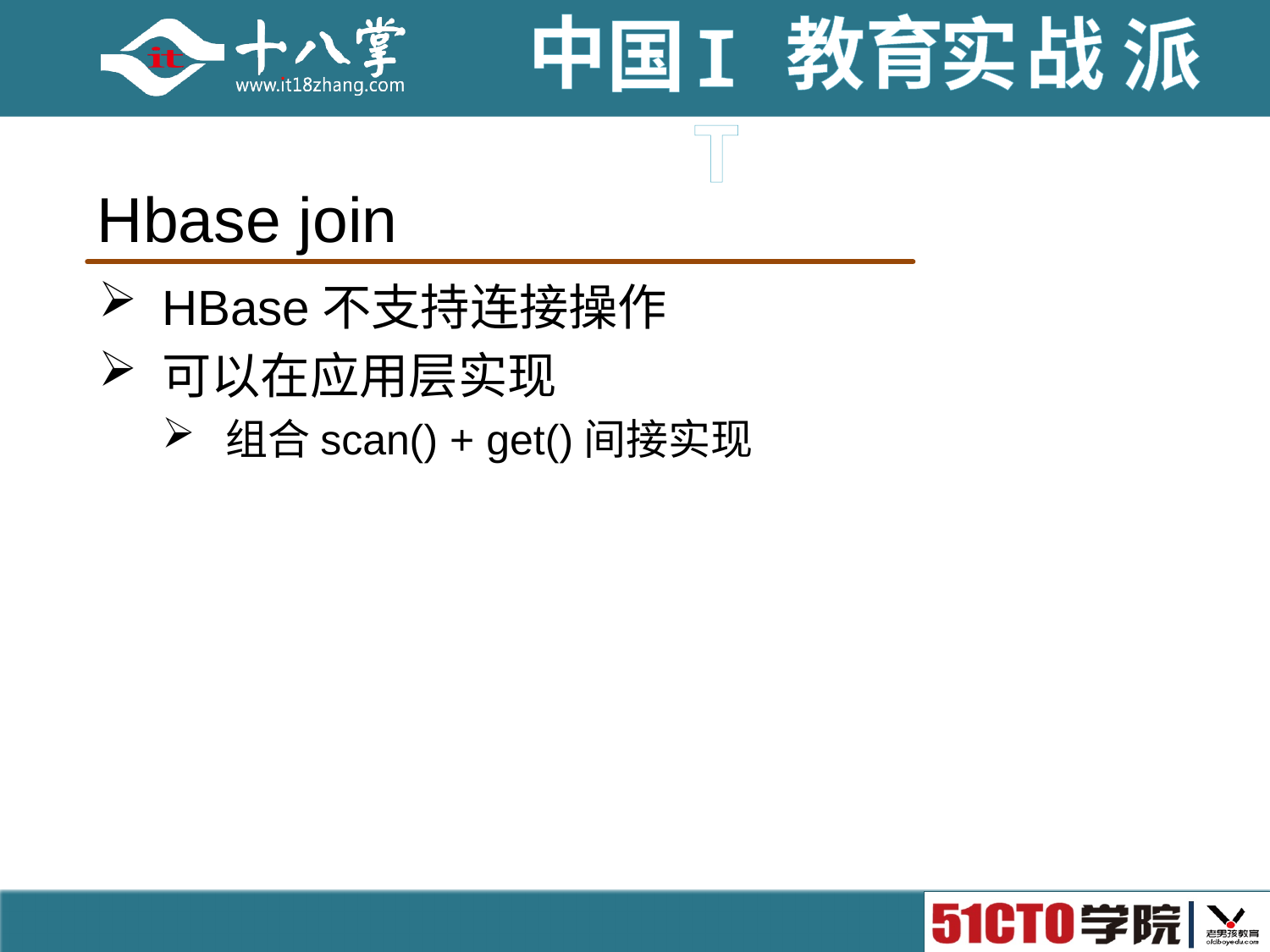

# Hbase join
HBase不支持连接操作
可以在应用层实现
组合scan() + get()间接实现